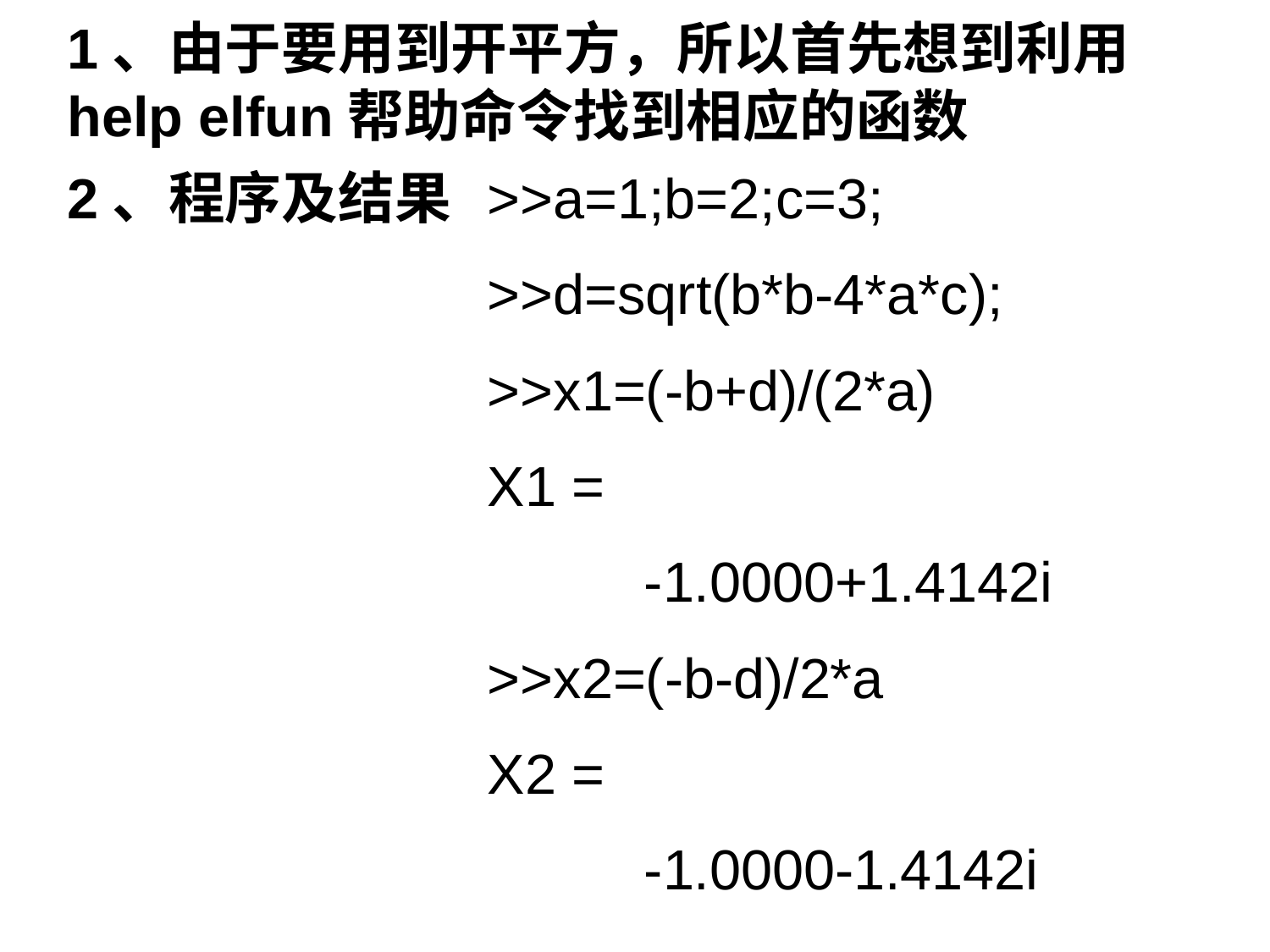

1、由于要用到开平方，所以首先想到利用help elfun帮助命令找到相应的函数
2、程序及结果
>>a=1;b=2;c=3;
>>d=sqrt(b*b-4*a*c);
>>x1=(-b+d)/(2*a)
X1 =
          -1.0000+1.4142i
>>x2=(-b-d)/2*a
X2 =
          -1.0000-1.4142i